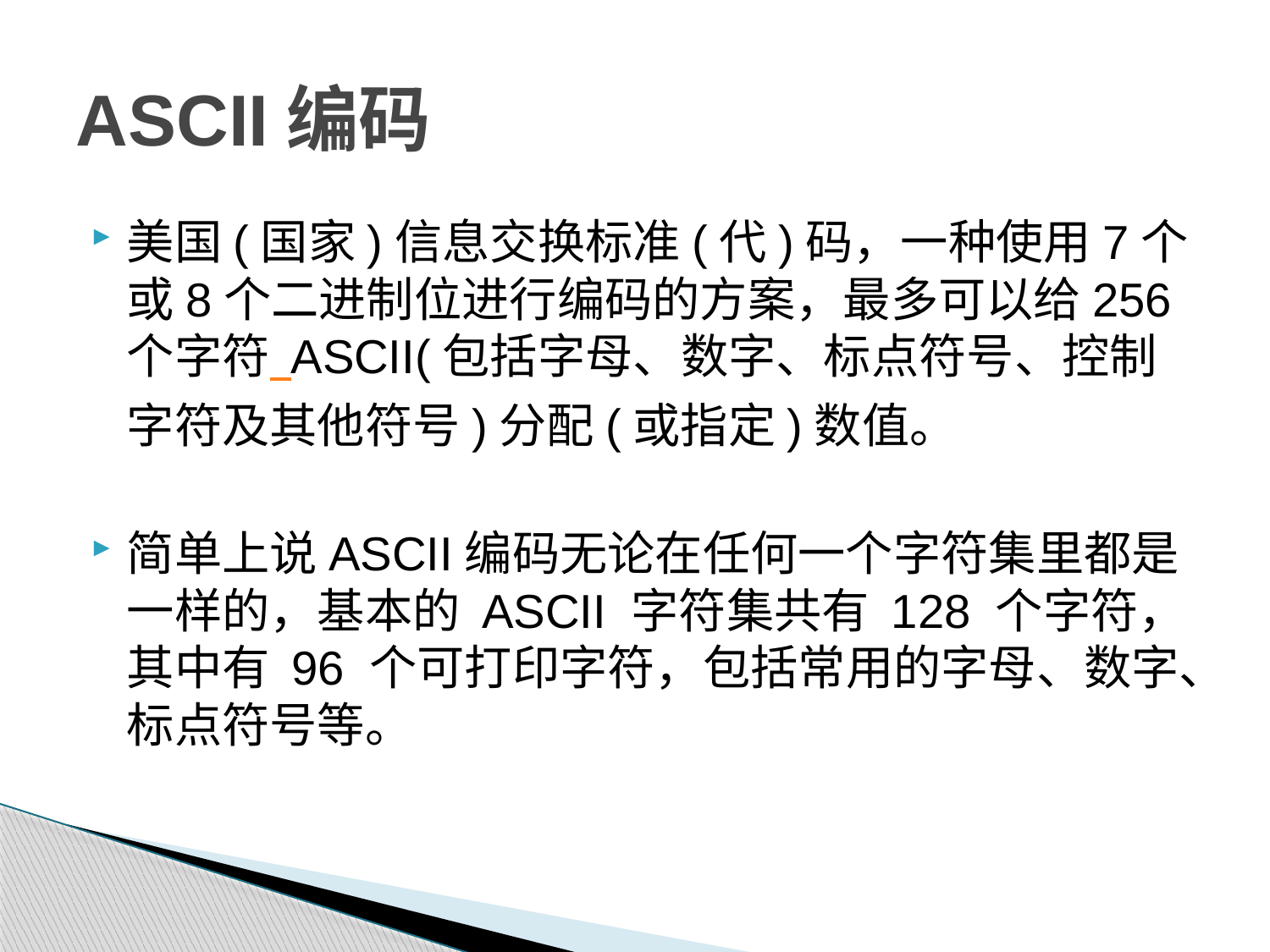

# ASCII编码
美国(国家)信息交换标准(代)码，一种使用7个或8个二进制位进行编码的方案，最多可以给256个字符  ASCII(包括字母、数字、标点符号、控制字符及其他符号)分配(或指定)数值。

简单上说ASCII编码无论在任何一个字符集里都是一样的，基本的 ASCII 字符集共有 128 个字符，其中有 96 个可打印字符，包括常用的字母、数字、标点符号等。